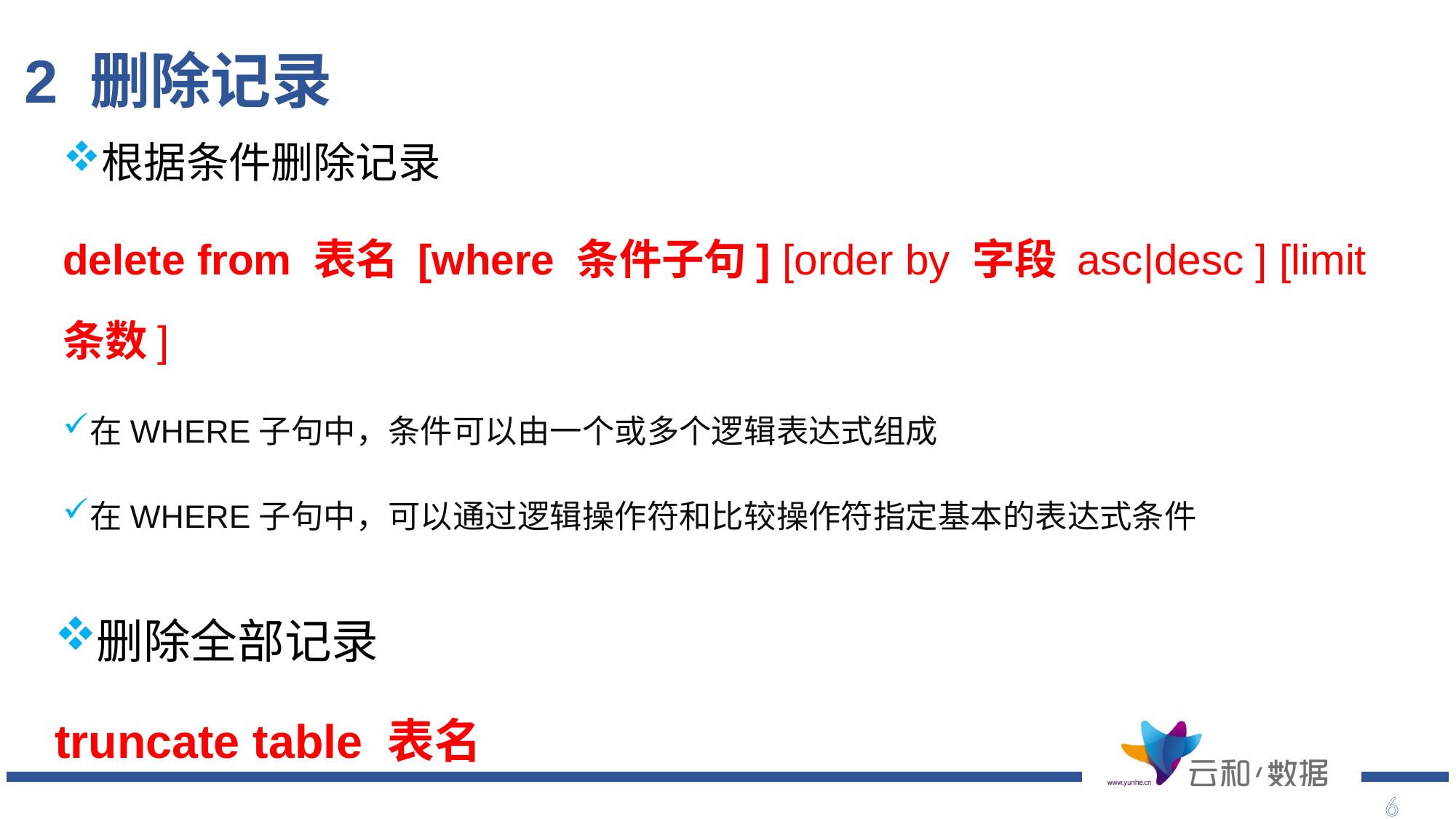

# 2 删除记录
根据条件删除记录
delete from 表名 [where 条件子句] [order by 字段 asc|desc ] [limit 条数]
在WHERE子句中，条件可以由一个或多个逻辑表达式组成
在WHERE子句中，可以通过逻辑操作符和比较操作符指定基本的表达式条件
删除全部记录
truncate table 表名